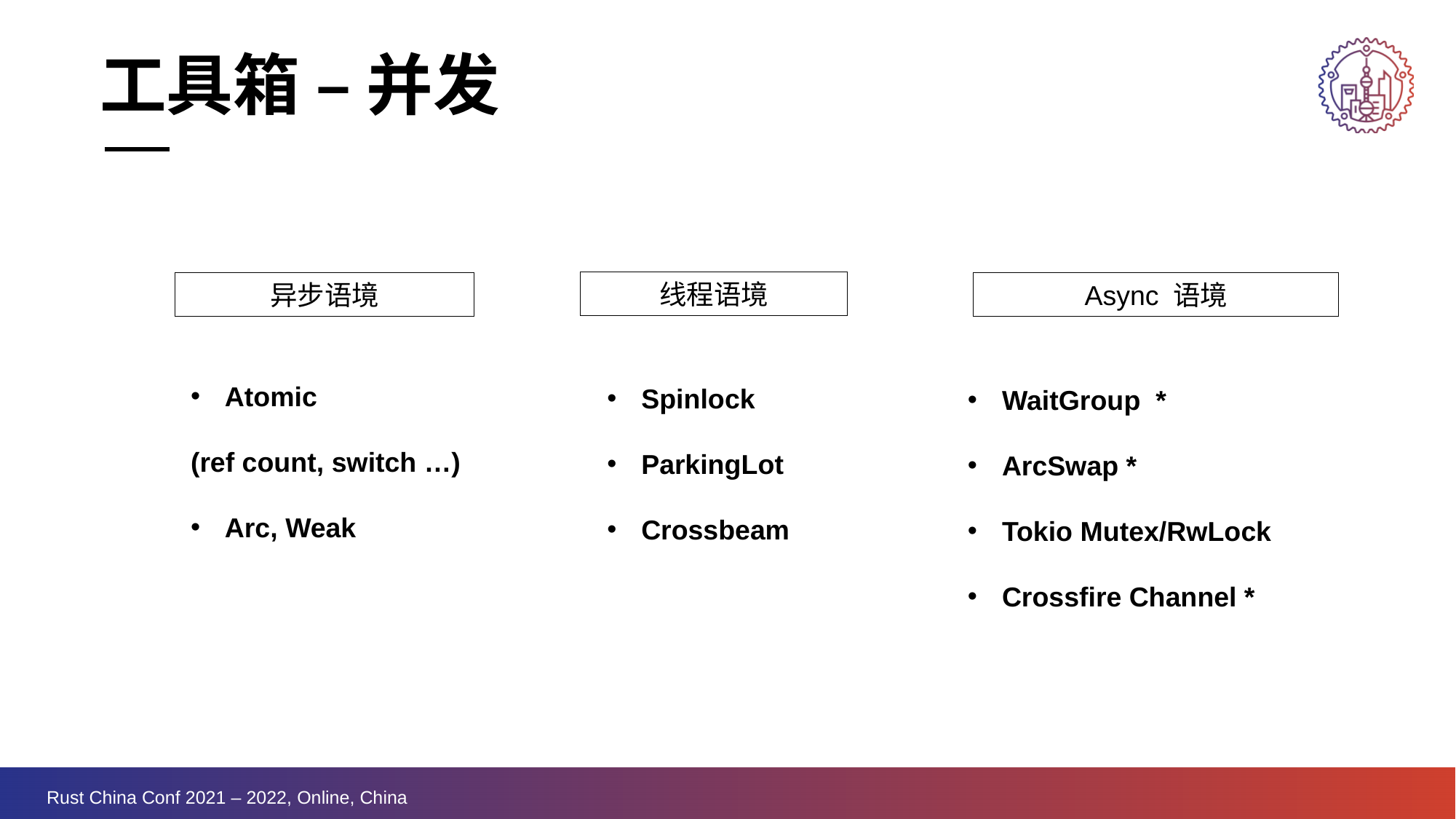

工具箱 – 并发
线程语境
异步语境
Async 语境
Atomic
(ref count, switch …)
Arc, Weak
Spinlock
ParkingLot
Crossbeam
WaitGroup  *
ArcSwap *
Tokio Mutex/RwLock
Crossfire Channel *